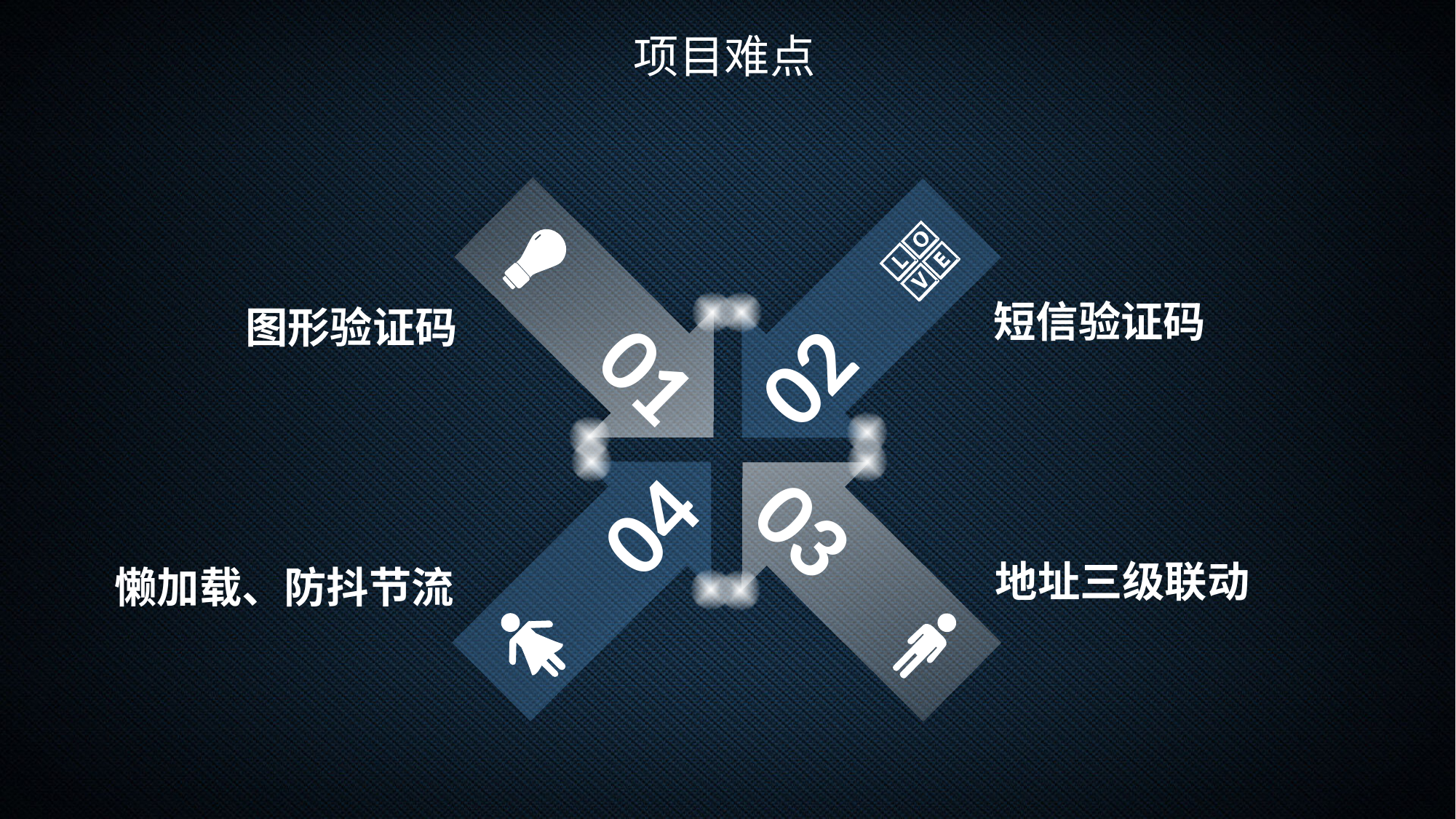

项目难点

01

02
短信验证码
图形验证码

04

03

地址三级联动
懒加载、防抖节流